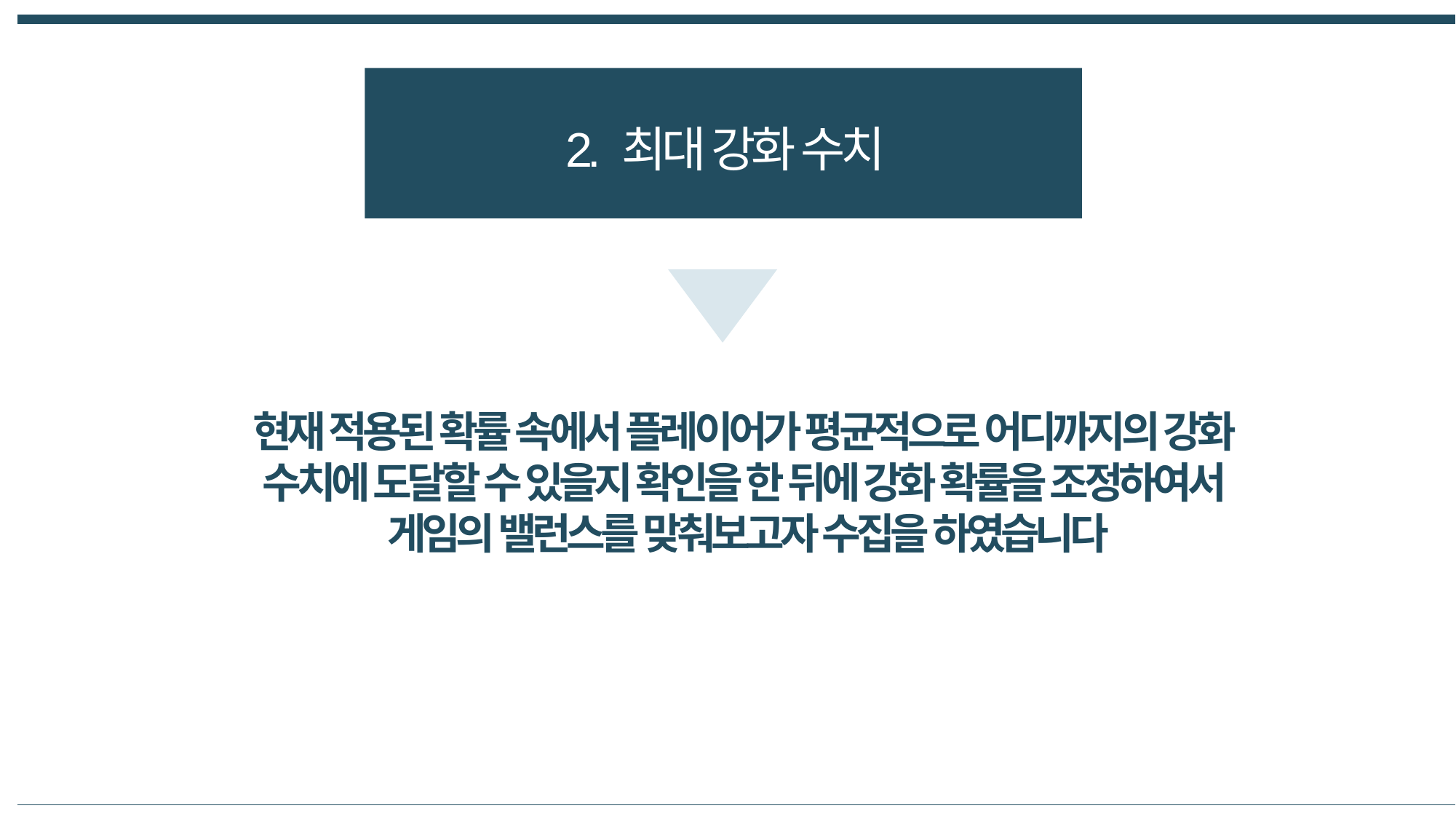

2. 최대 강화 수치

현재 적용된 확률 속에서 플레이어가 평균적으로 어디까지의 강화
수치에 도달할 수 있을지 확인을 한 뒤에 강화 확률을 조정하여서
게임의 밸런스를 맞춰보고자 수집을 하였습니다